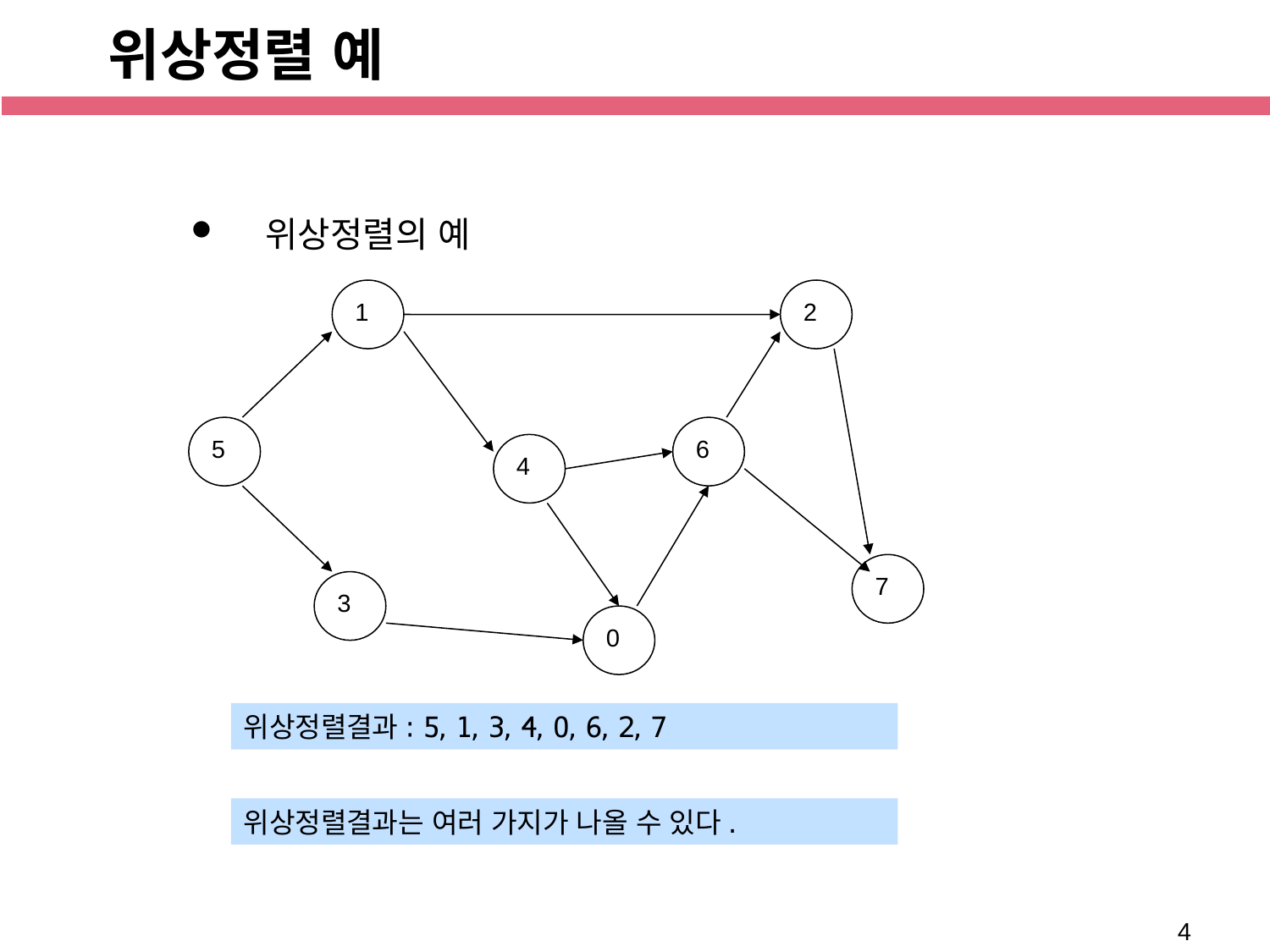

# 위상정렬 예
위상정렬의 예
1
2

5
6
4

7
3
0

위상정렬결과: 5, 1, 3, 4, 0, 6, 2, 7
위상정렬결과는 여러 가지가 나올 수 있다.